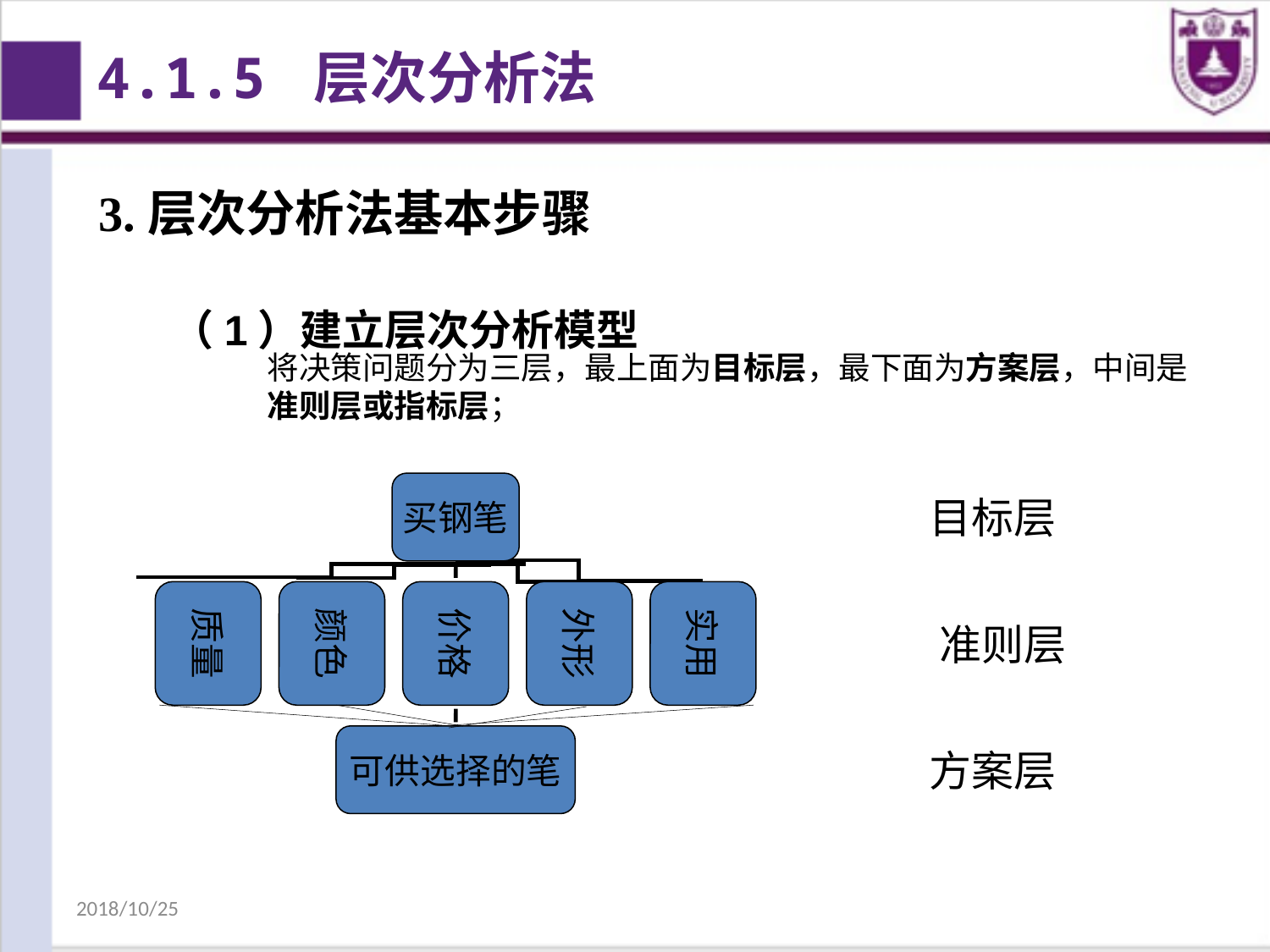

4.1.5 层次分析法
3.层次分析法基本步骤
（1）建立层次分析模型
将决策问题分为三层，最上面为目标层，最下面为方案层，中间是准则层或指标层；

买钢笔
质量
颜色
价格
外形
实用
可供选择的笔

目标层
 准则层
方案层
2018/10/25